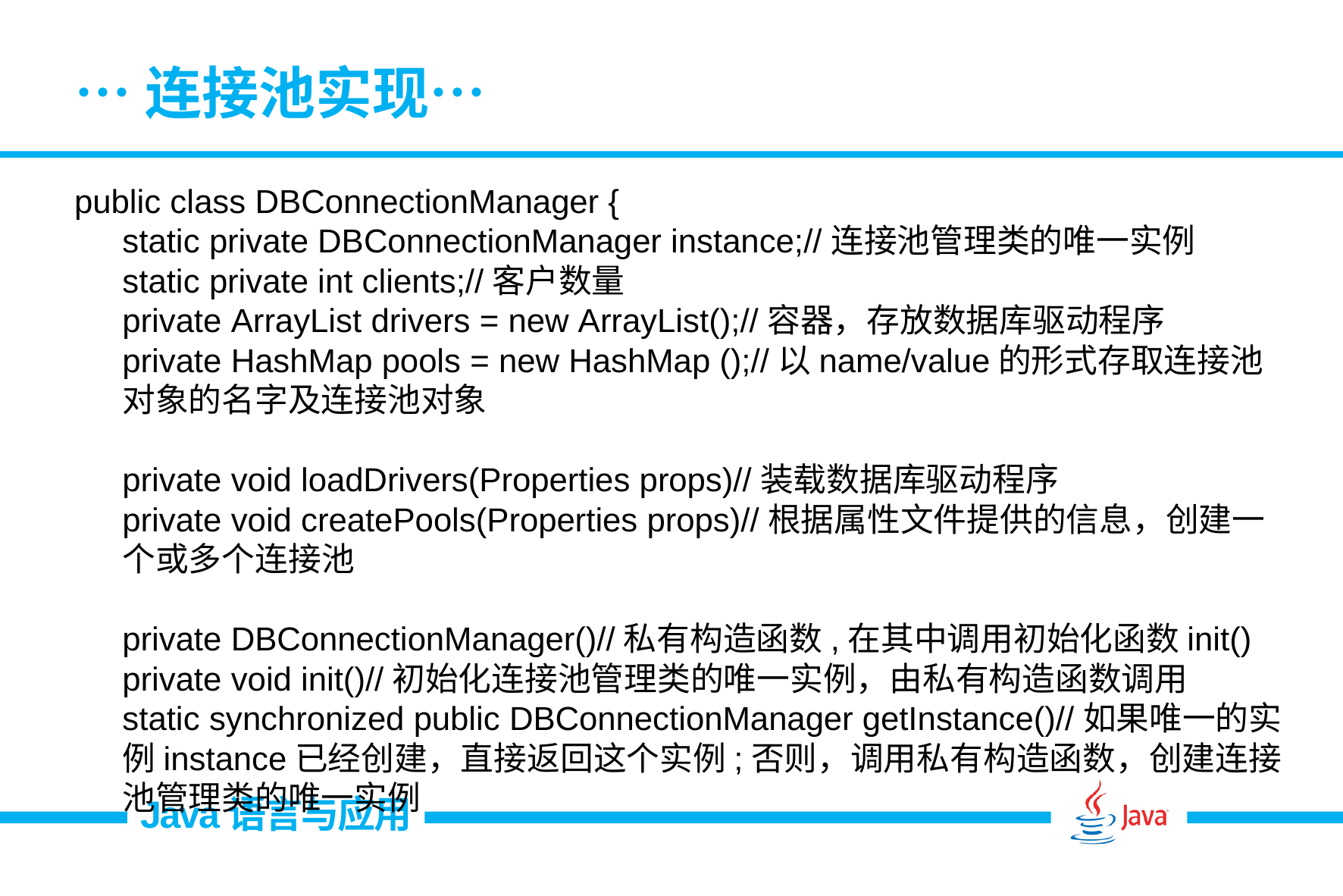

# …连接池实现…
public class DBConnectionManager { 
static private DBConnectionManager instance;//连接池管理类的唯一实例 
static private int clients;//客户数量 
private ArrayList drivers = new ArrayList();//容器，存放数据库驱动程序 
private HashMap pools = new HashMap ();//以name/value的形式存取连接池对象的名字及连接池对象 
private void loadDrivers(Properties props)//装载数据库驱动程序 
private void createPools(Properties props)//根据属性文件提供的信息，创建一个或多个连接池 
private DBConnectionManager()//私有构造函数,在其中调用初始化函数init() 
private void init()//初始化连接池管理类的唯一实例，由私有构造函数调用 
static synchronized public DBConnectionManager getInstance()//如果唯一的实例instance已经创建，直接返回这个实例;否则，调用私有构造函数，创建连接池管理类的唯一实例